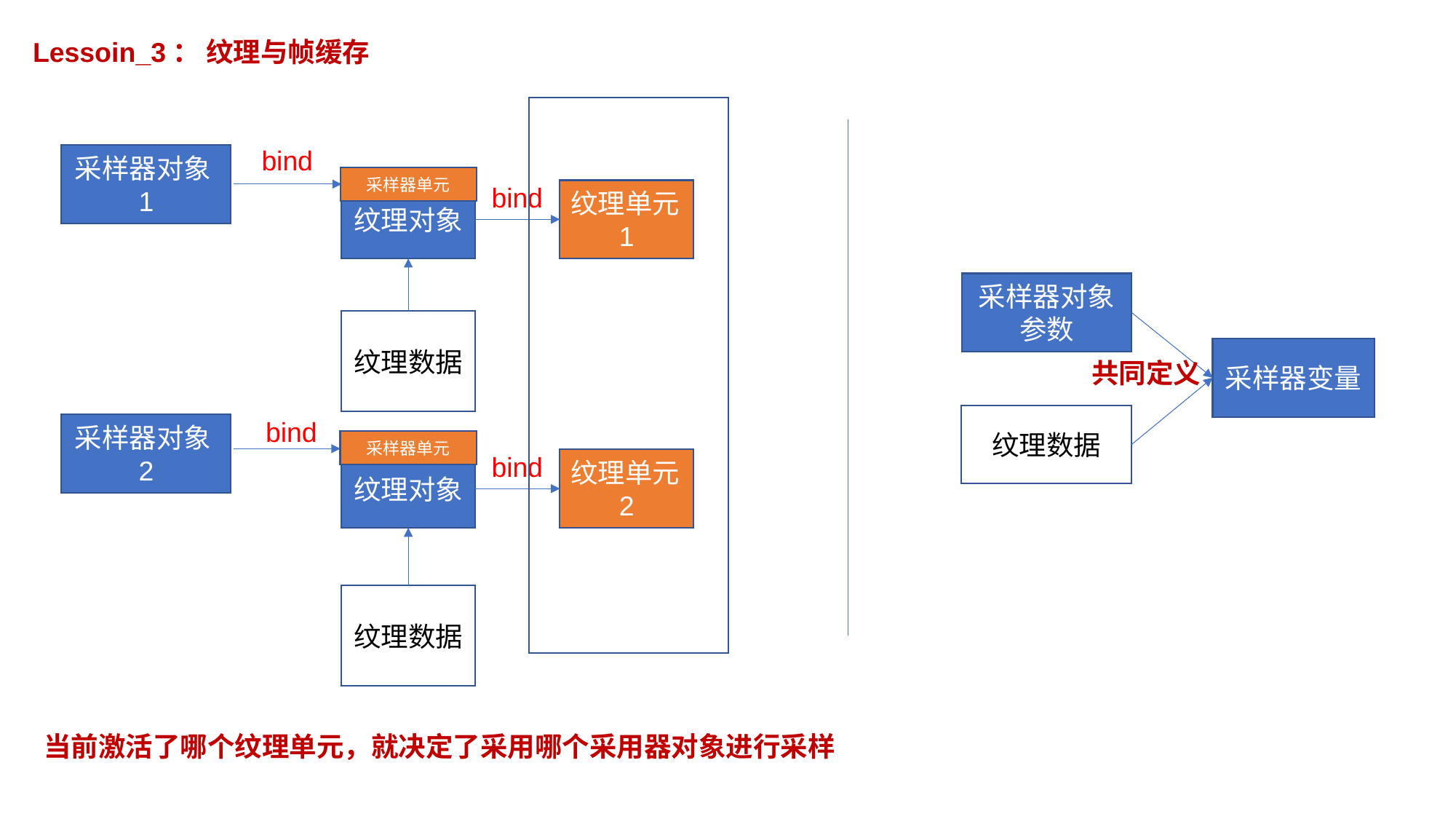

Lessoin_3： 纹理与帧缓存

bind
采样器对象1
采样器单元
bind
纹理对象
纹理单元1
采样器对象参数
纹理数据
采样器变量
共同定义
纹理数据
bind
采样器对象2
采样器单元
bind
纹理对象
纹理单元2
纹理数据
当前激活了哪个纹理单元，就决定了采用哪个采用器对象进行采样